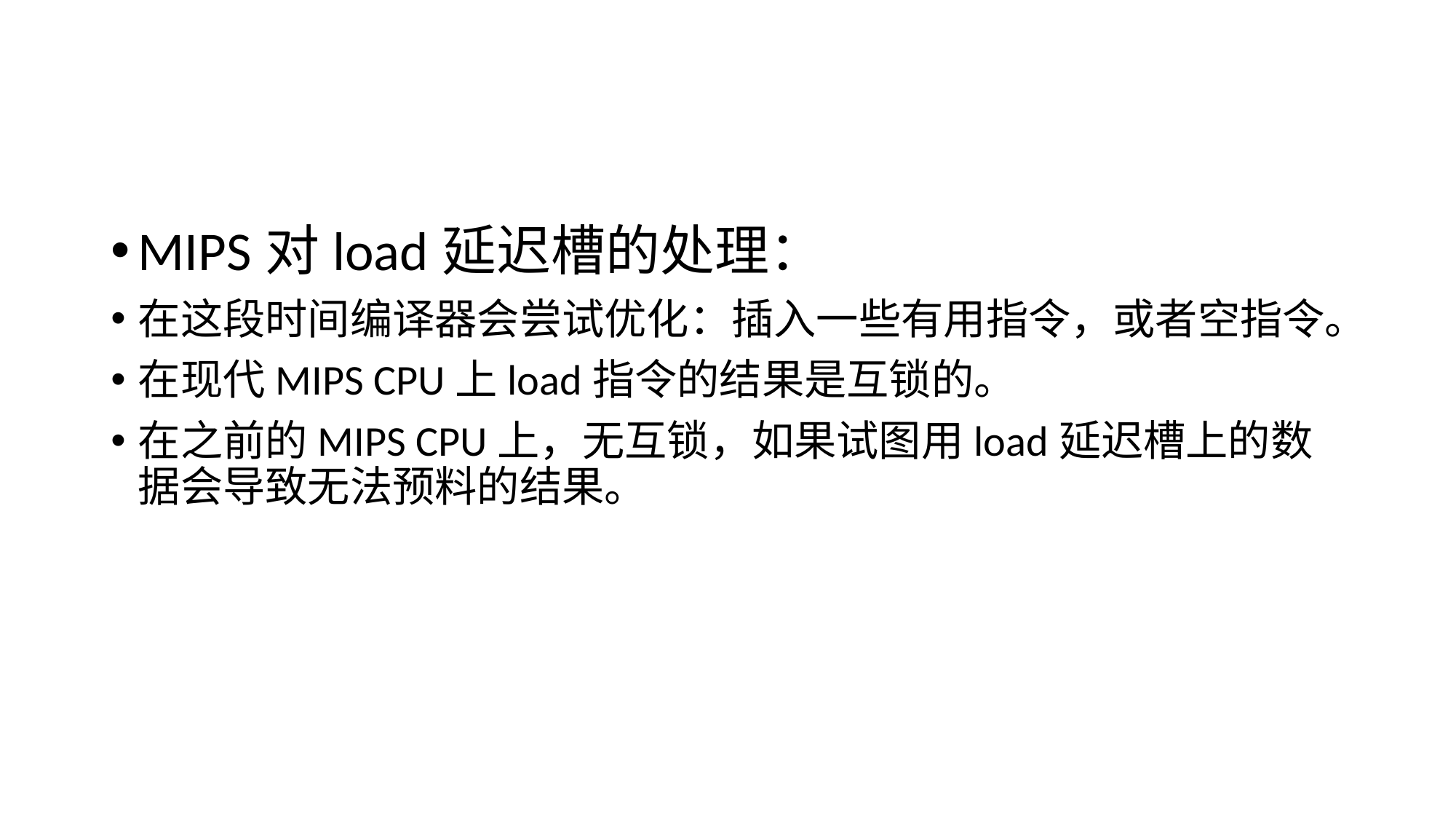

#
MIPS对load延迟槽的处理：
在这段时间编译器会尝试优化：插入一些有用指令，或者空指令。
在现代MIPS CPU上load指令的结果是互锁的。
在之前的MIPS CPU上，无互锁，如果试图用load延迟槽上的数据会导致无法预料的结果。